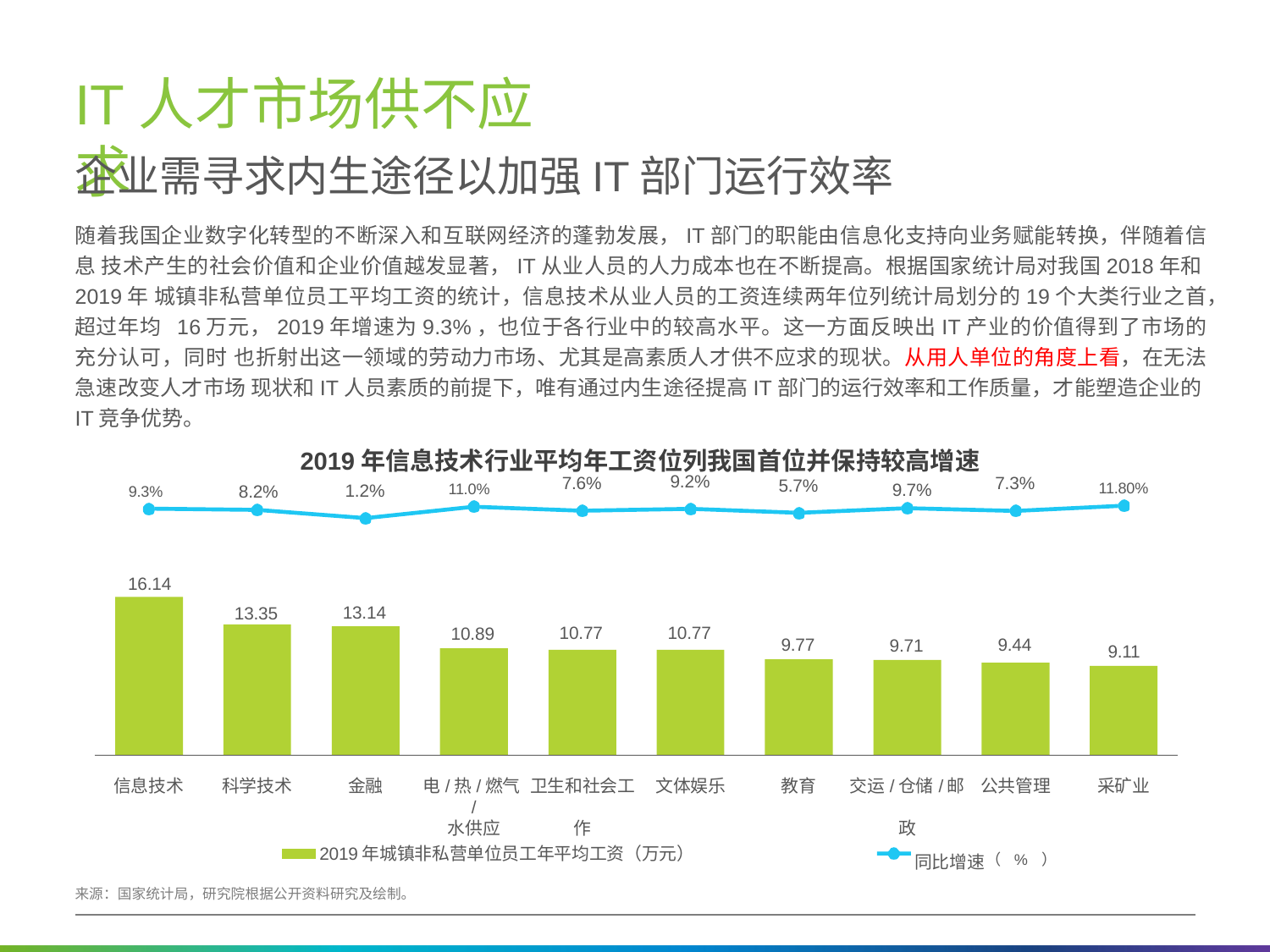

# IT人才市场供不应求
企业需寻求内生途径以加强IT部门运行效率
随着我国企业数字化转型的不断深入和互联网经济的蓬勃发展，IT部门的职能由信息化支持向业务赋能转换，伴随着信息 技术产生的社会价值和企业价值越发显著，IT从业人员的人力成本也在不断提高。根据国家统计局对我国2018年和2019年 城镇非私营单位员工平均工资的统计，信息技术从业人员的工资连续两年位列统计局划分的19个大类行业之首，超过年均  16万元，2019年增速为9.3%，也位于各行业中的较高水平。这一方面反映出IT产业的价值得到了市场的充分认可，同时 也折射出这一领域的劳动力市场、尤其是高素质人才供不应求的现状。从用人单位的角度上看，在无法急速改变人才市场 现状和IT人员素质的前提下，唯有通过内生途径提高IT部门的运行效率和工作质量，才能塑造企业的IT竞争优势。
2019年信息技术行业平均年工资位列我国首位并保持较高增速
11.0%	9.7%	11.80%
9.2%
9.3%	8.2%
7.6%
7.3%
5.7%
1.2%

16.14

13.14
13.35
10.77
10.77
10.89

9.44
9.77
9.71
9.11

| 信息技术 | 科学技术 | 金融 | 电/热/燃气/ | 卫生和社会工 | 文体娱乐 | 教育 | 交运/仓储/邮 | 公共管理 | 采矿业 |
| --- | --- | --- | --- | --- | --- | --- | --- | --- | --- |
|  |  |  | 水供应 | 作 |  |  | 政 |  |  |
2019年城镇非私营单位员工年平均工资（万元）
同比增速（ % ）

来源：国家统计局，研究院根据公开资料研究及绘制。
9